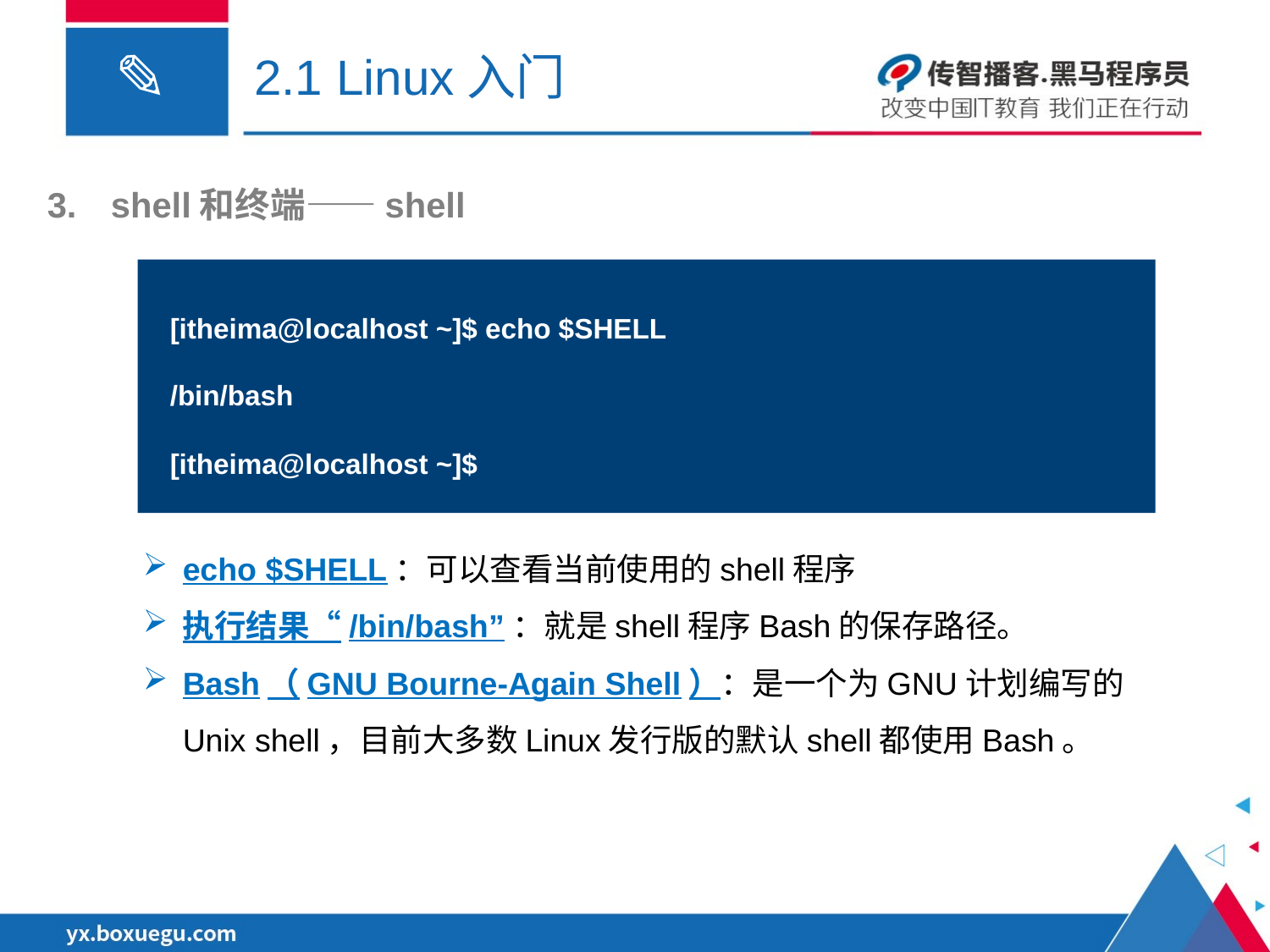

# 2.1 Linux入门
shell和终端——shell

[itheima@localhost ~]$ echo $SHELL
/bin/bash
[itheima@localhost ~]$
echo $SHELL：可以查看当前使用的shell程序
执行结果“/bin/bash”：就是shell程序Bash的保存路径。
Bash（GNU Bourne-Again Shell）：是一个为GNU计划编写的Unix shell，目前大多数Linux发行版的默认shell都使用Bash。